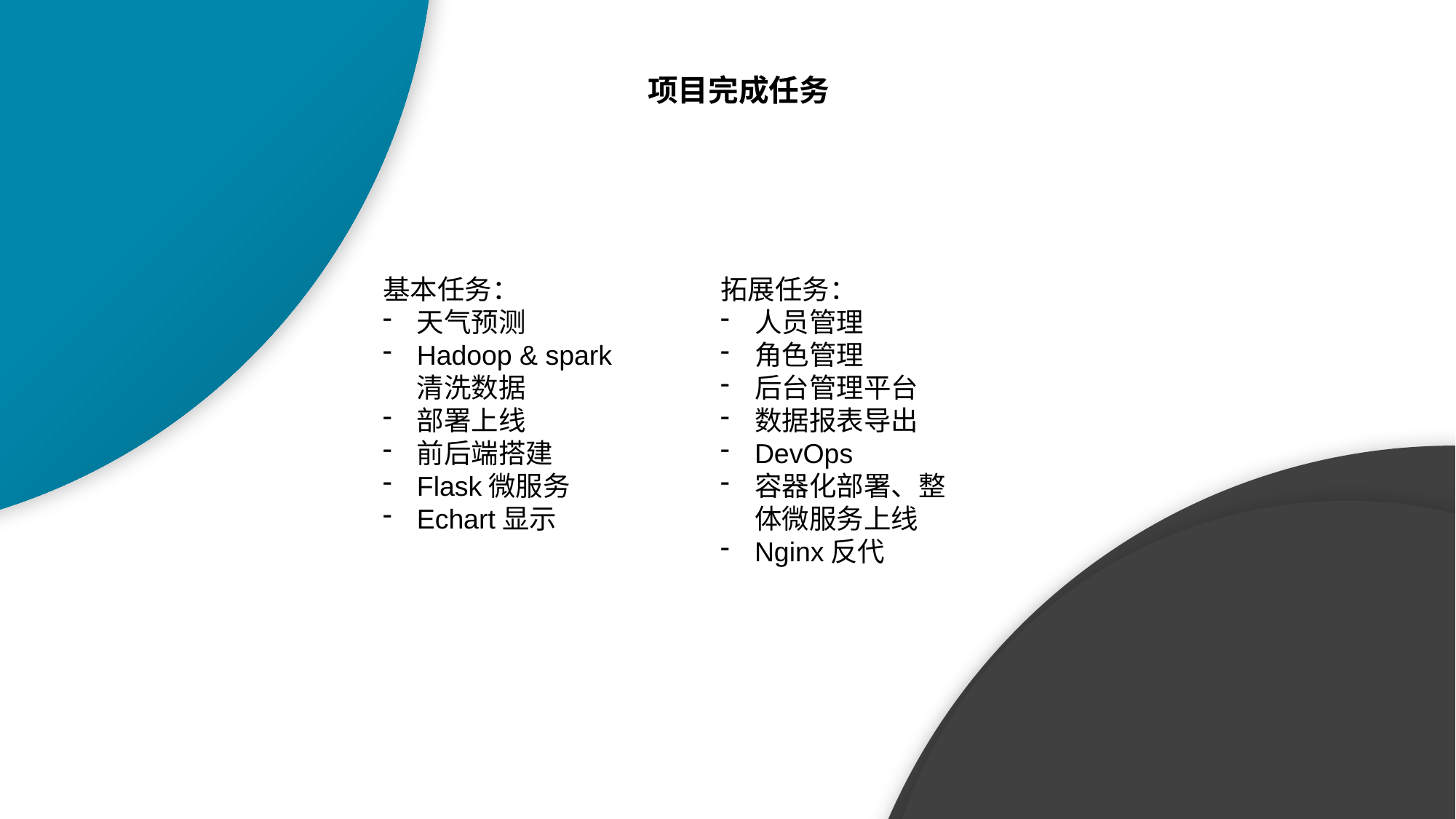

项目完成任务
基本任务：
天气预测
Hadoop & spark清洗数据
部署上线
前后端搭建
Flask微服务
Echart显示
拓展任务：
人员管理
角色管理
后台管理平台
数据报表导出
DevOps
容器化部署、整体微服务上线
Nginx反代